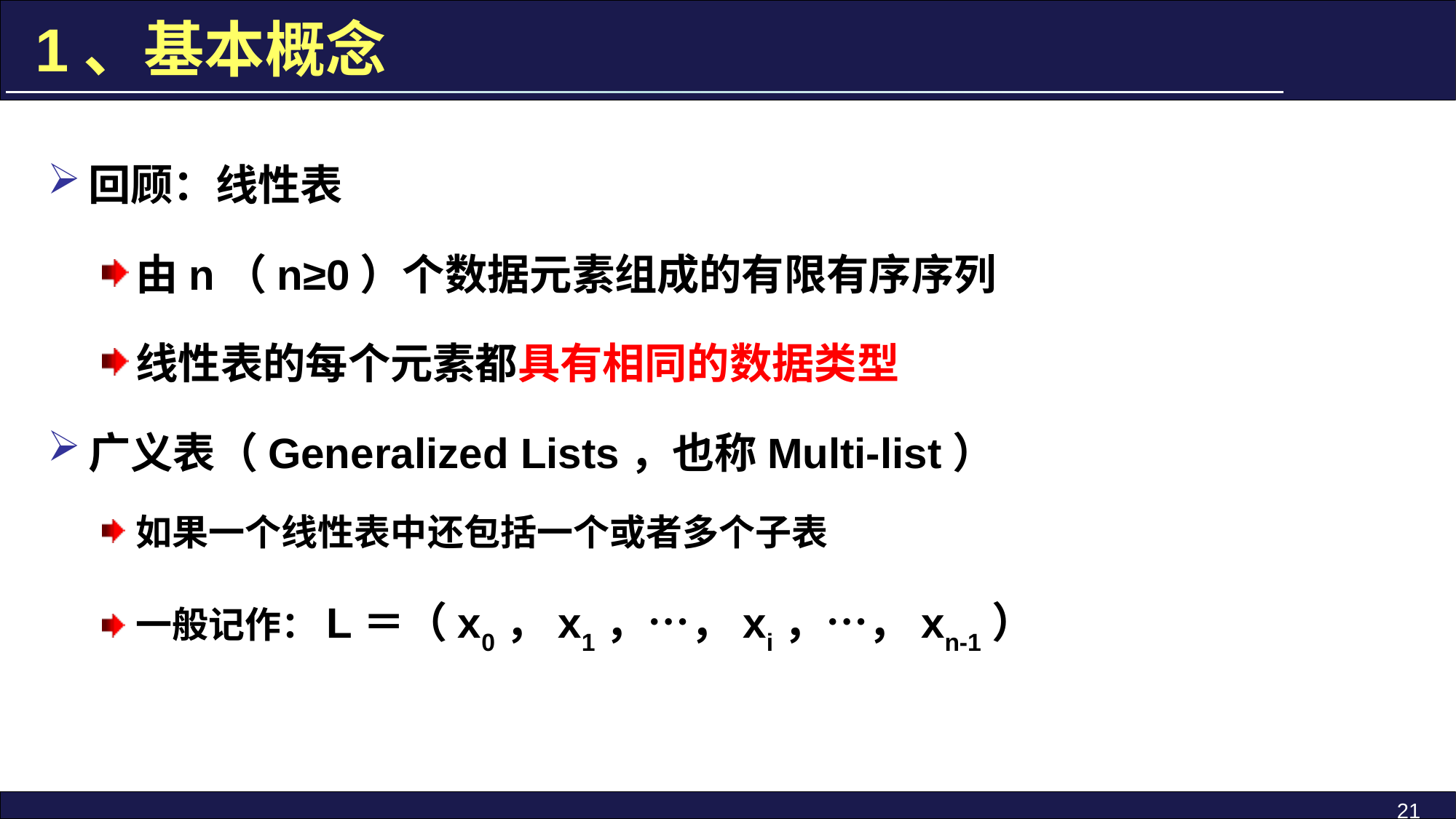

1、基本概念
回顾：线性表
由n（n≥0）个数据元素组成的有限有序序列
线性表的每个元素都具有相同的数据类型
广义表（Generalized Lists，也称Multi-list）
如果一个线性表中还包括一个或者多个子表
一般记作：L＝（x0，x1，…，xi，…，xn-1）
21